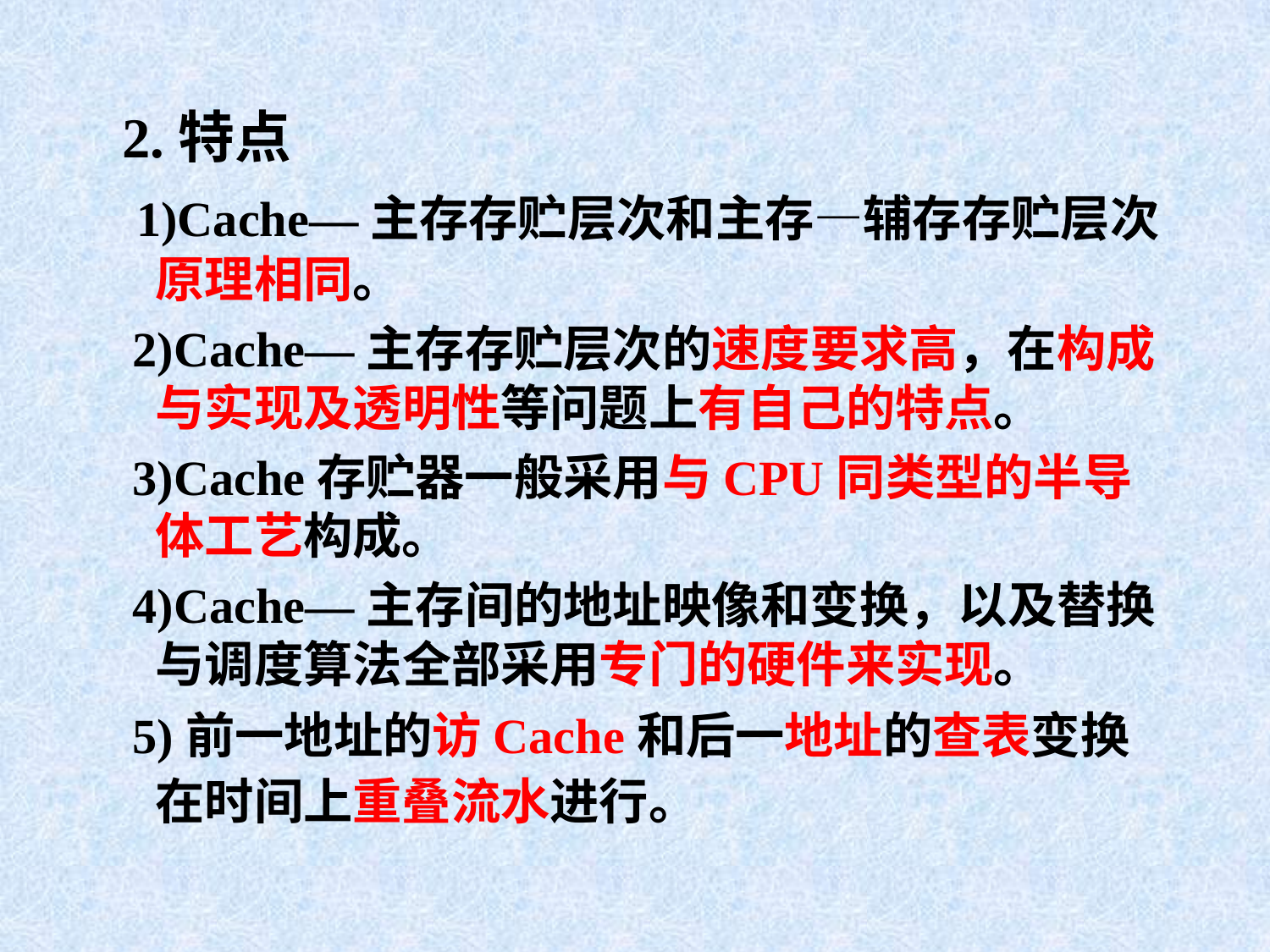

2.特点
  1)Cache—主存存贮层次和主存—辅存存贮层次原理相同。
  2)Cache—主存存贮层次的速度要求高，在构成与实现及透明性等问题上有自己的特点。
  3)Cache存贮器一般采用与CPU同类型的半导体工艺构成。
  4)Cache—主存间的地址映像和变换，以及替换与调度算法全部采用专门的硬件来实现。
  5)前一地址的访Cache和后一地址的查表变换在时间上重叠流水进行。